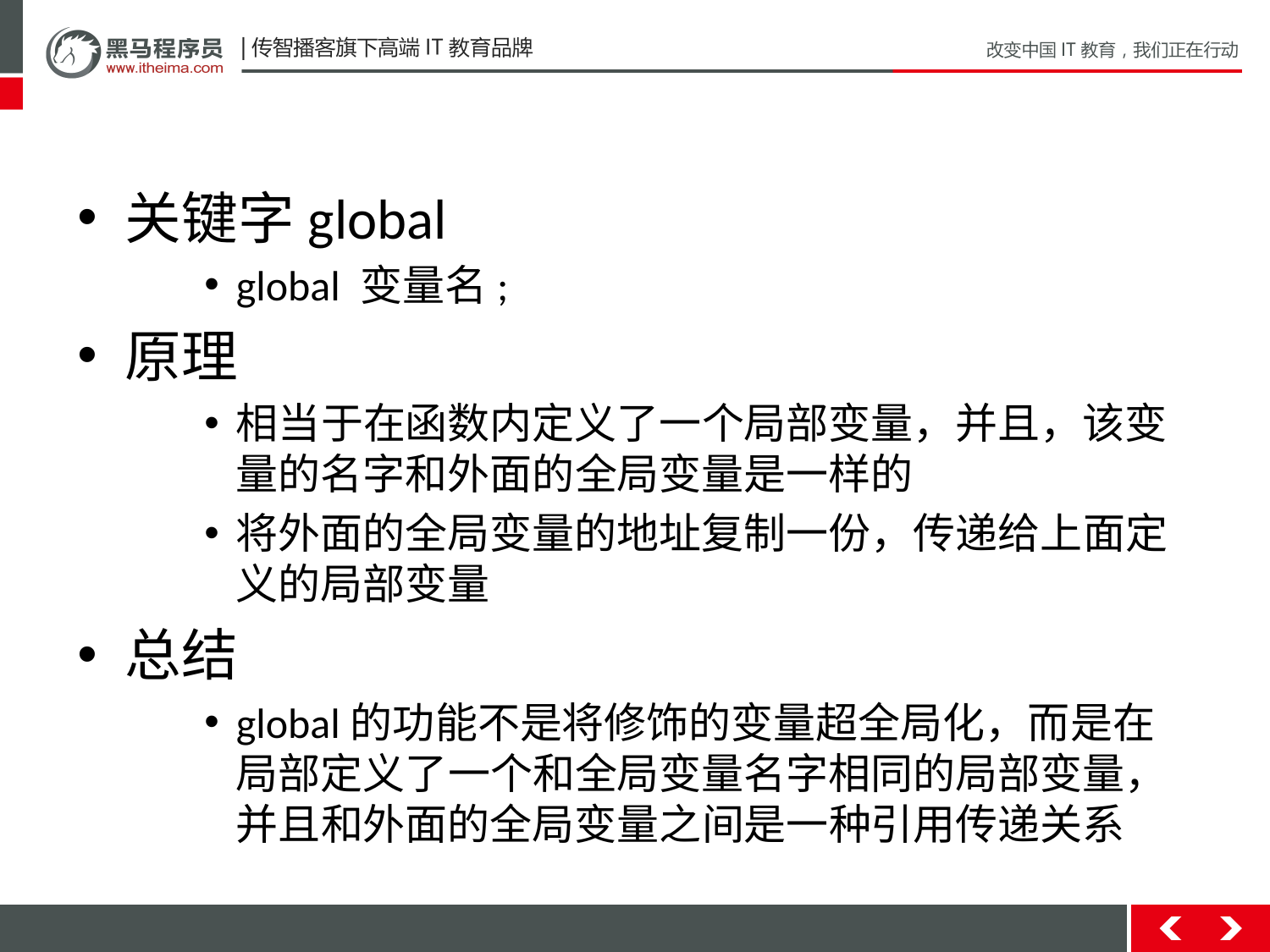

关键字global
global 变量名;
原理
相当于在函数内定义了一个局部变量，并且，该变量的名字和外面的全局变量是一样的
将外面的全局变量的地址复制一份，传递给上面定义的局部变量
总结
global的功能不是将修饰的变量超全局化，而是在局部定义了一个和全局变量名字相同的局部变量，并且和外面的全局变量之间是一种引用传递关系